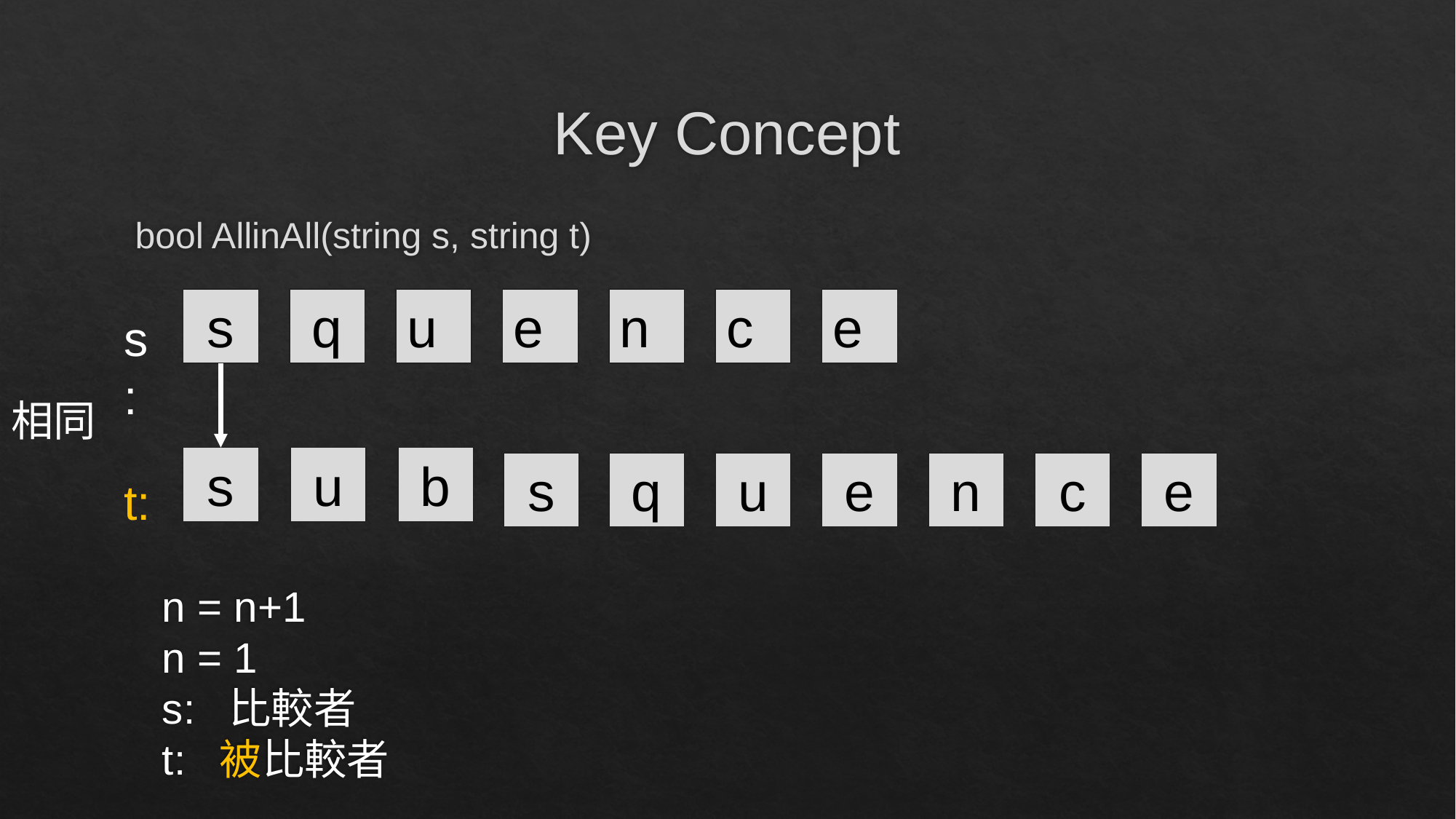

# Key Concept
bool AllinAll(string s, string t)
s
q
u
e
n
c
e
s:
相同
s
u
b
s
q
u
e
n
c
e
t:
n = n+1
n = 1
s:  比較者
t:  被比較者